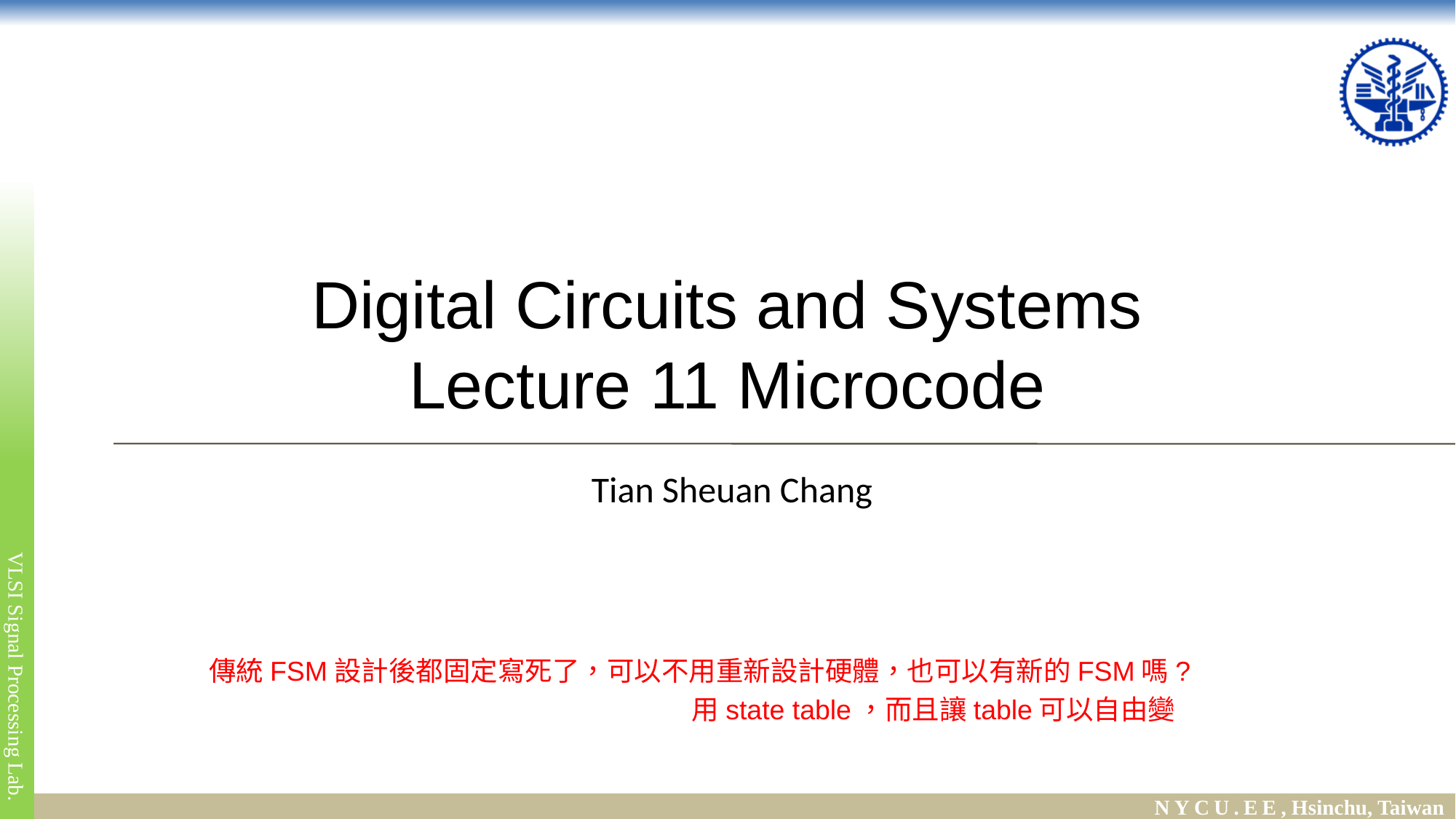

# Digital Circuits and Systems Lecture 11 Microcode
Tian Sheuan Chang
傳統FSM設計後都固定寫死了，可以不用重新設計硬體，也可以有新的FSM嗎?
用state table，而且讓table可以自由變